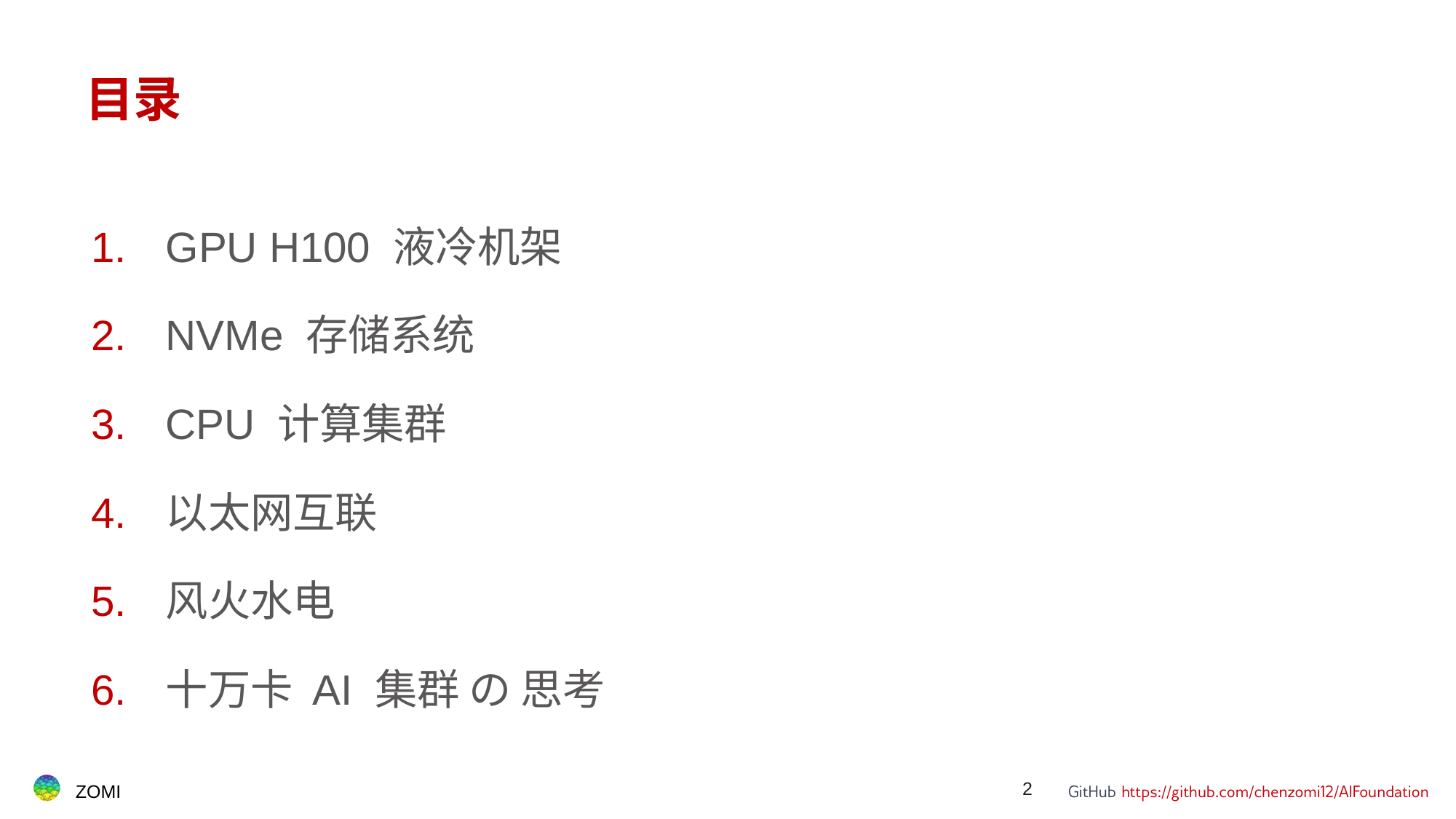

# 目录
GPU H100 液冷机架
NVMe 存储系统
CPU 计算集群
以太网互联
风火水电
十万卡 AI 集群 の 思考